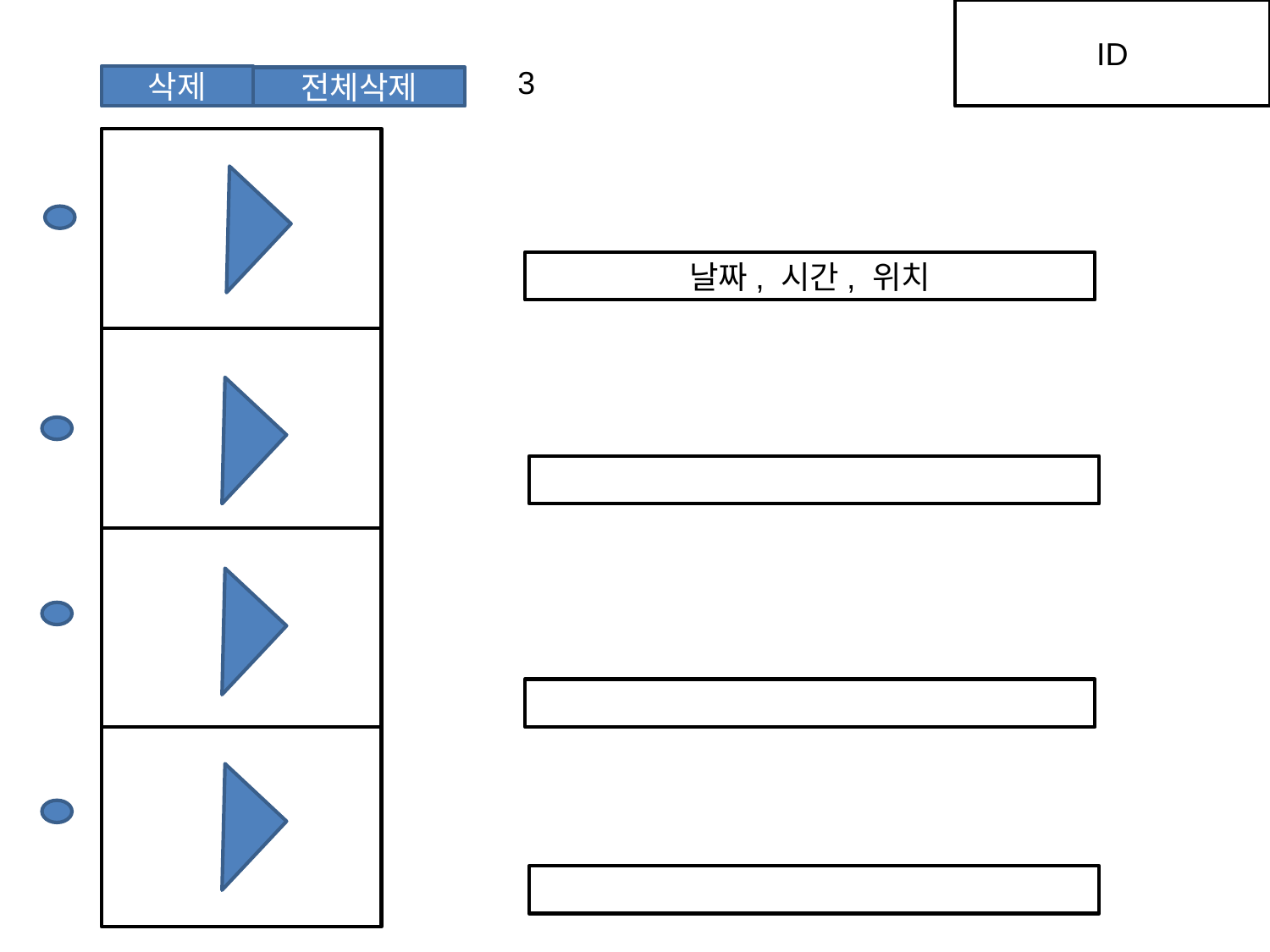

ID
3
삭제
전체삭제

날짜, 시간, 위치